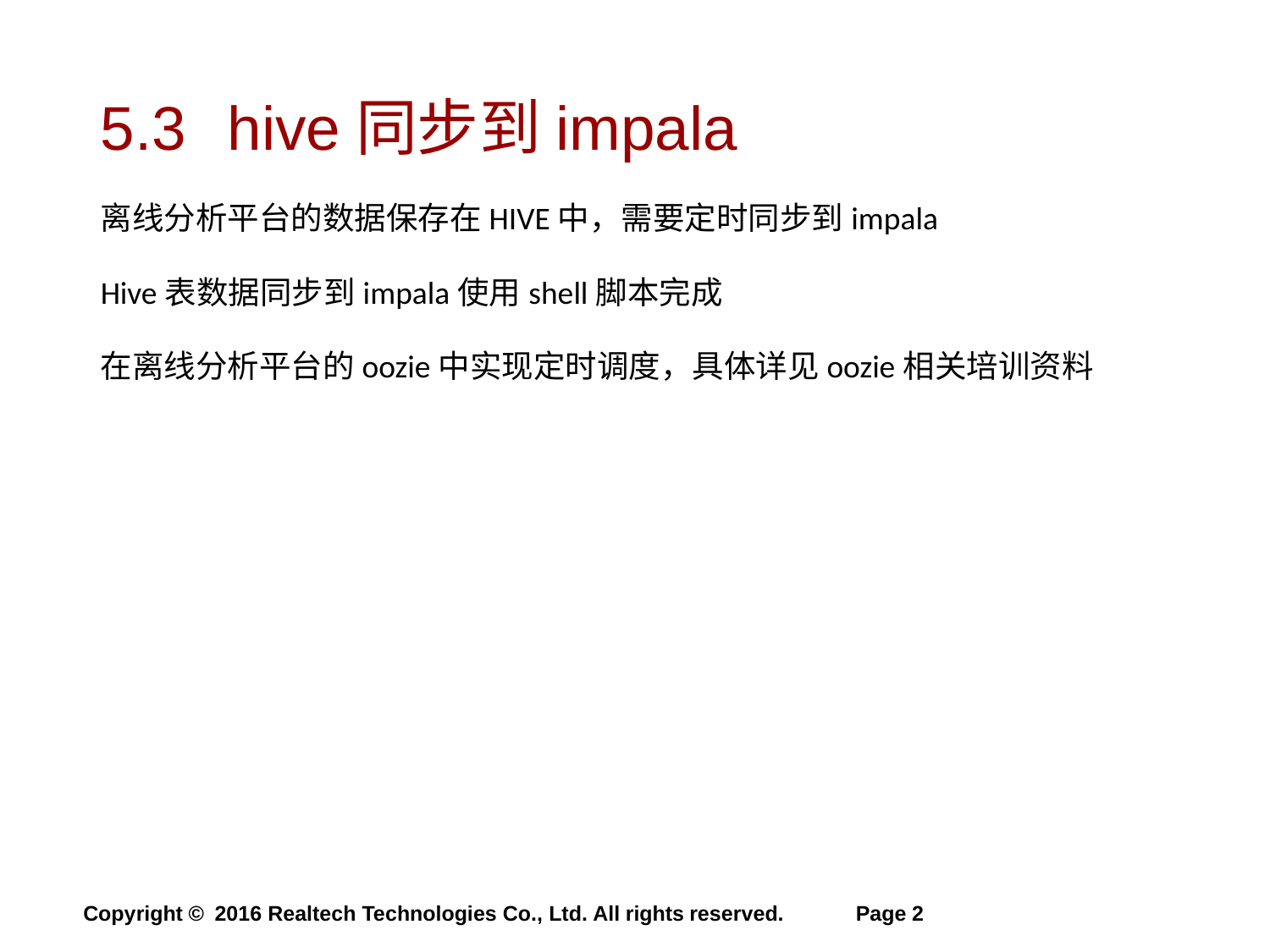

5.3	hive同步到impala

离线分析平台的数据保存在HIVE中，需要定时同步到impala

Hive表数据同步到impala使用shell脚本完成

在离线分析平台的oozie中实现定时调度，具体详见oozie相关培训资料
Copyright ©  2016 Realtech Technologies Co., Ltd. All rights reserved.
Page 2